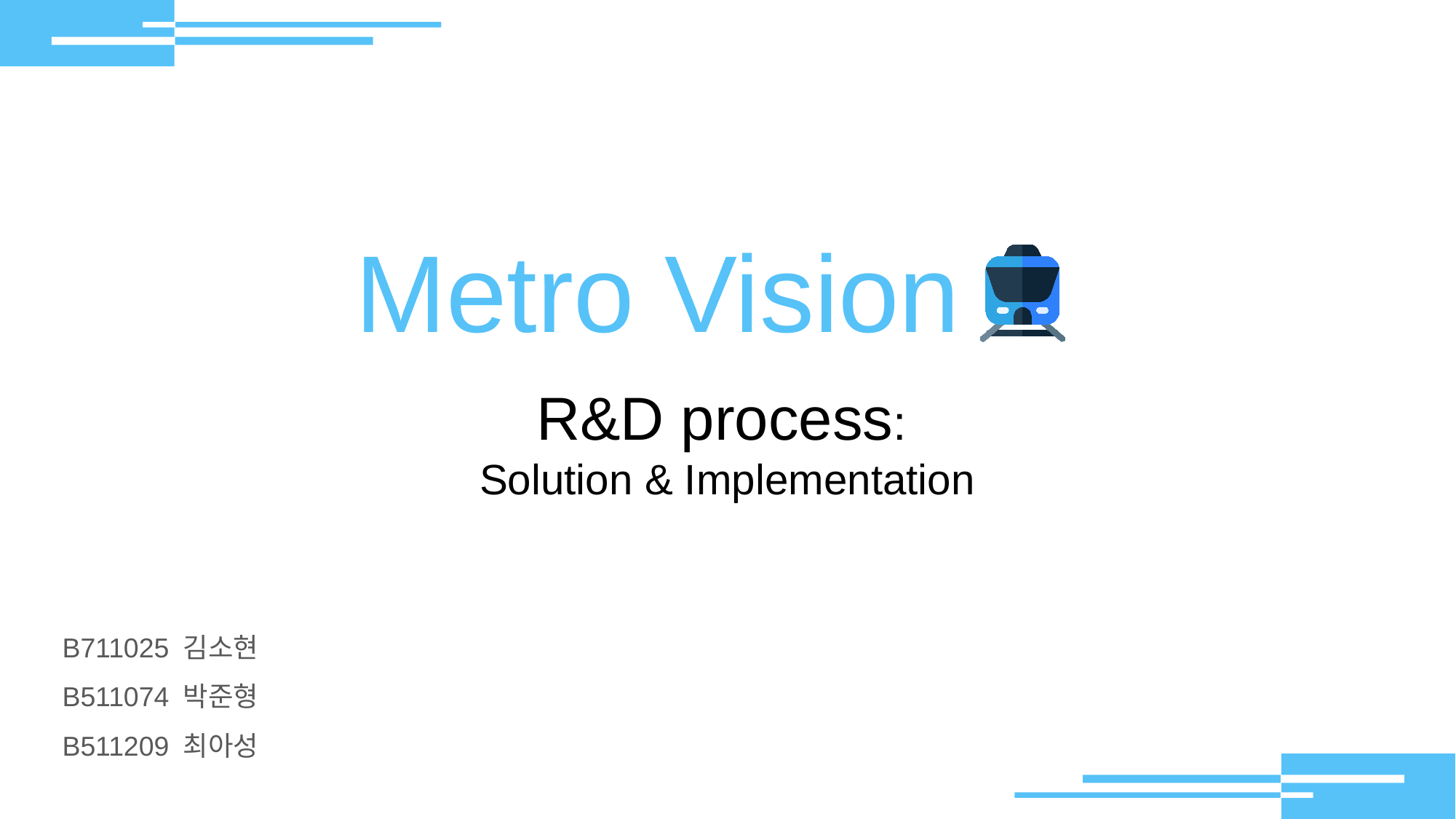

Metro Vision….

R&D process:
Solution & Implementation

B711025 김소현
B511074 박준형
B511209 최아성